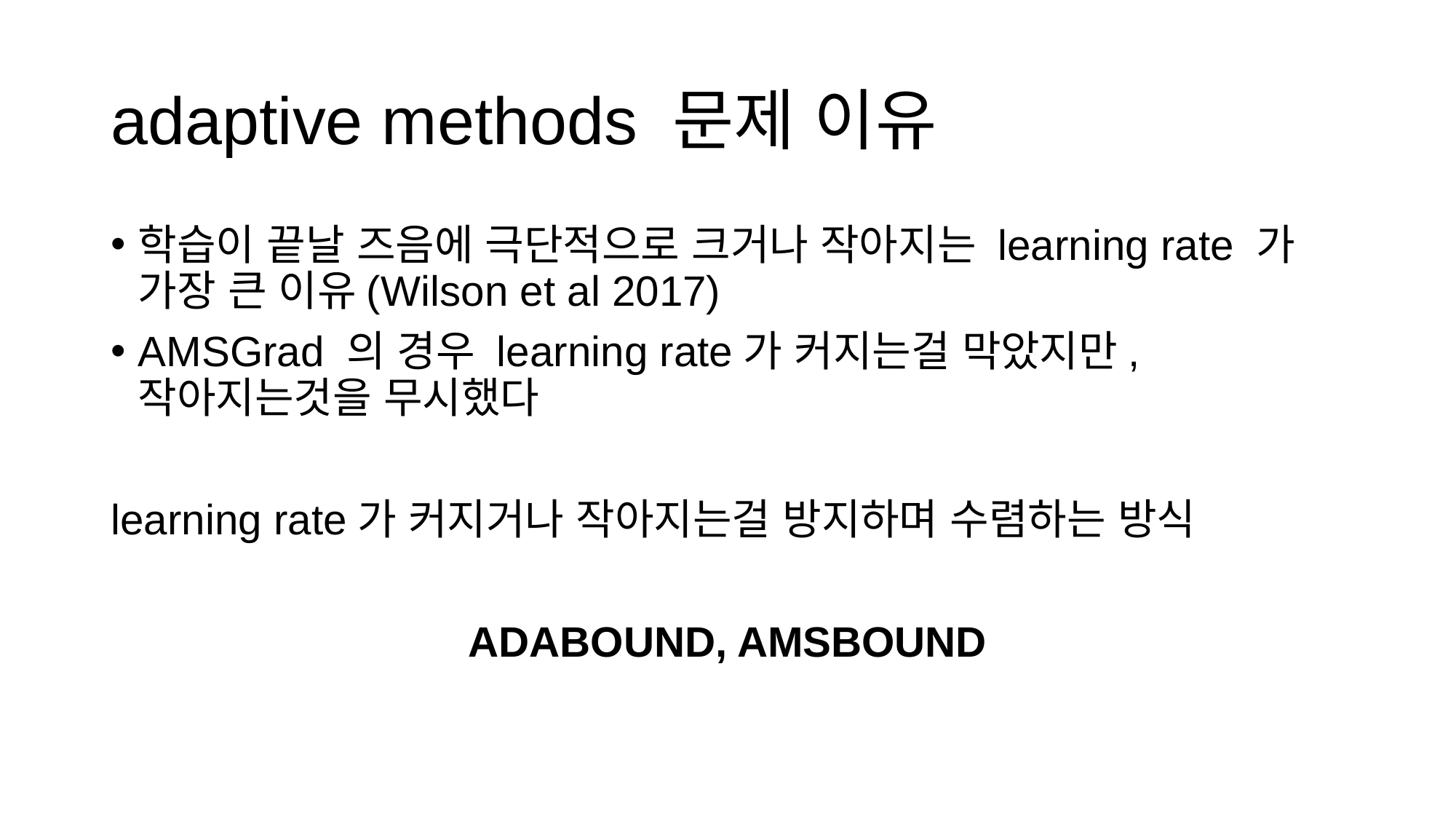

# adaptive methods 문제 이유
학습이 끝날 즈음에 극단적으로 크거나 작아지는 learning rate 가 가장 큰 이유(Wilson et al 2017)
AMSGrad 의 경우 learning rate가 커지는걸 막았지만, 작아지는것을 무시했다

learning rate가 커지거나 작아지는걸 방지하며 수렴하는 방식

ADABOUND, AMSBOUND